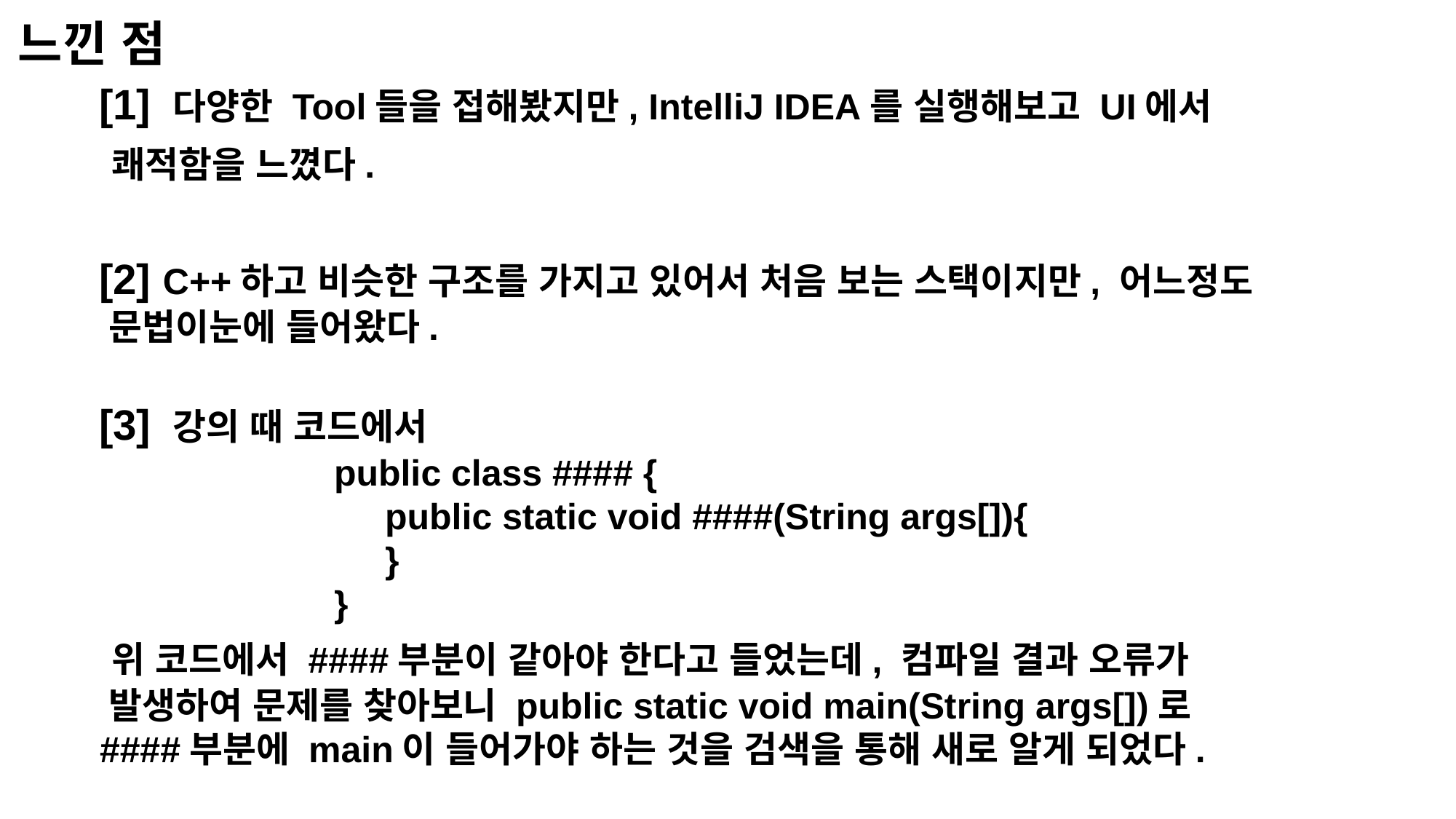

느낀 점
      [1] 다양한 Tool들을 접해봤지만, IntelliJ IDEA를 실행해보고 UI에서
      쾌적함을 느꼈다.

      [2] C++하고 비슷한 구조를 가지고 있어서 처음 보는 스택이지만, 어느정도
        문법이눈에 들어왔다.

      [3] 강의 때 코드에서
                               public class #### {
                                    public static void ####(String args[]){
                                    }
                               }
      위 코드에서 ####부분이 같아야 한다고 들었는데, 컴파일 결과 오류가
        발생하여 문제를 찾아보니 public static void main(String args[])로
        ####부분에 main이 들어가야 하는 것을 검색을 통해 새로 알게 되었다.